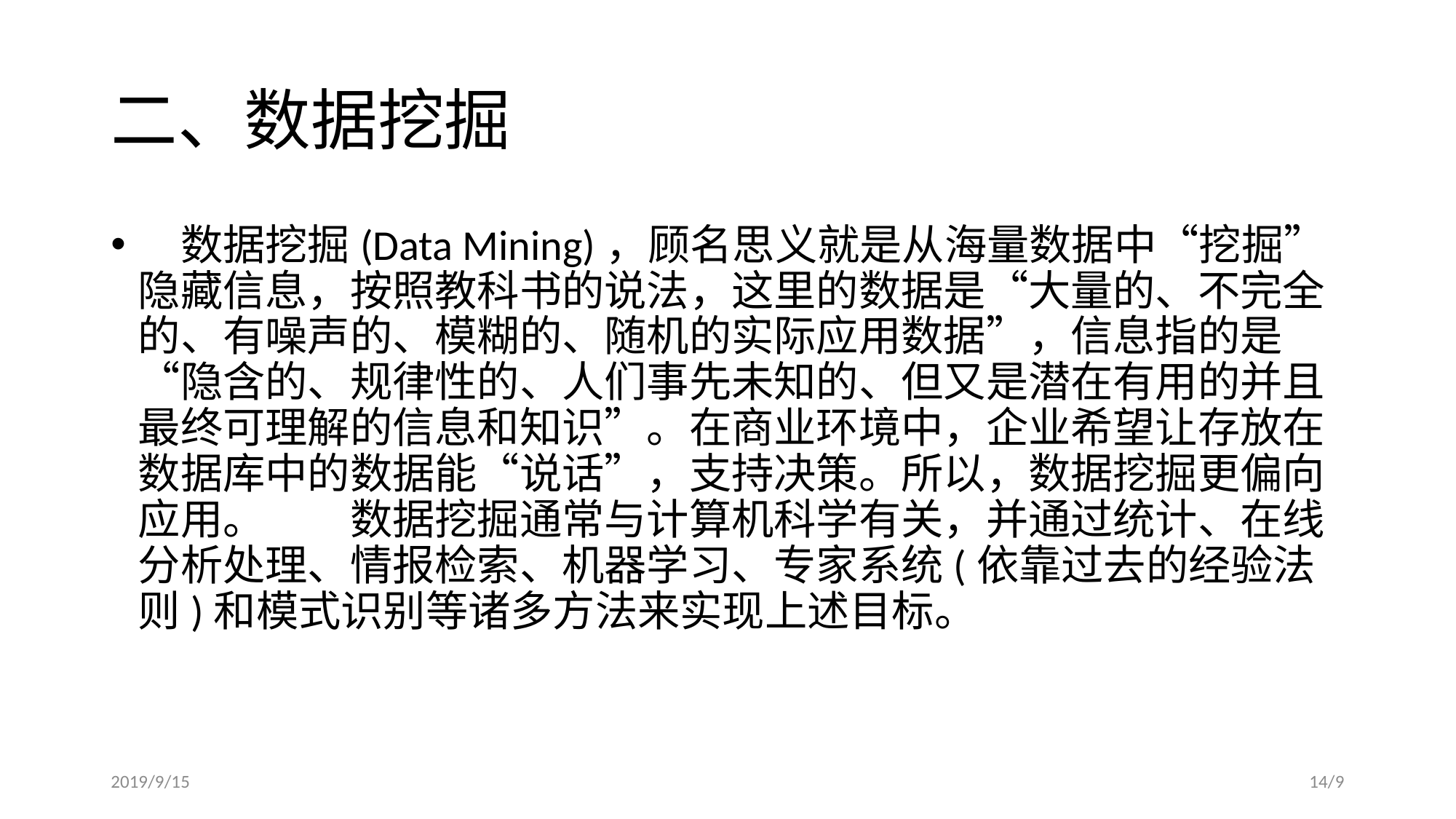

# 二、数据挖掘
　数据挖掘(Data Mining)，顾名思义就是从海量数据中“挖掘”隐藏信息，按照教科书的说法，这里的数据是“大量的、不完全的、有噪声的、模糊的、随机的实际应用数据”，信息指的是“隐含的、规律性的、人们事先未知的、但又是潜在有用的并且最终可理解的信息和知识”。在商业环境中，企业希望让存放在数据库中的数据能“说话”，支持决策。所以，数据挖掘更偏向应用。　　数据挖掘通常与计算机科学有关，并通过统计、在线分析处理、情报检索、机器学习、专家系统(依靠过去的经验法则)和模式识别等诸多方法来实现上述目标。

2019/9/15

14